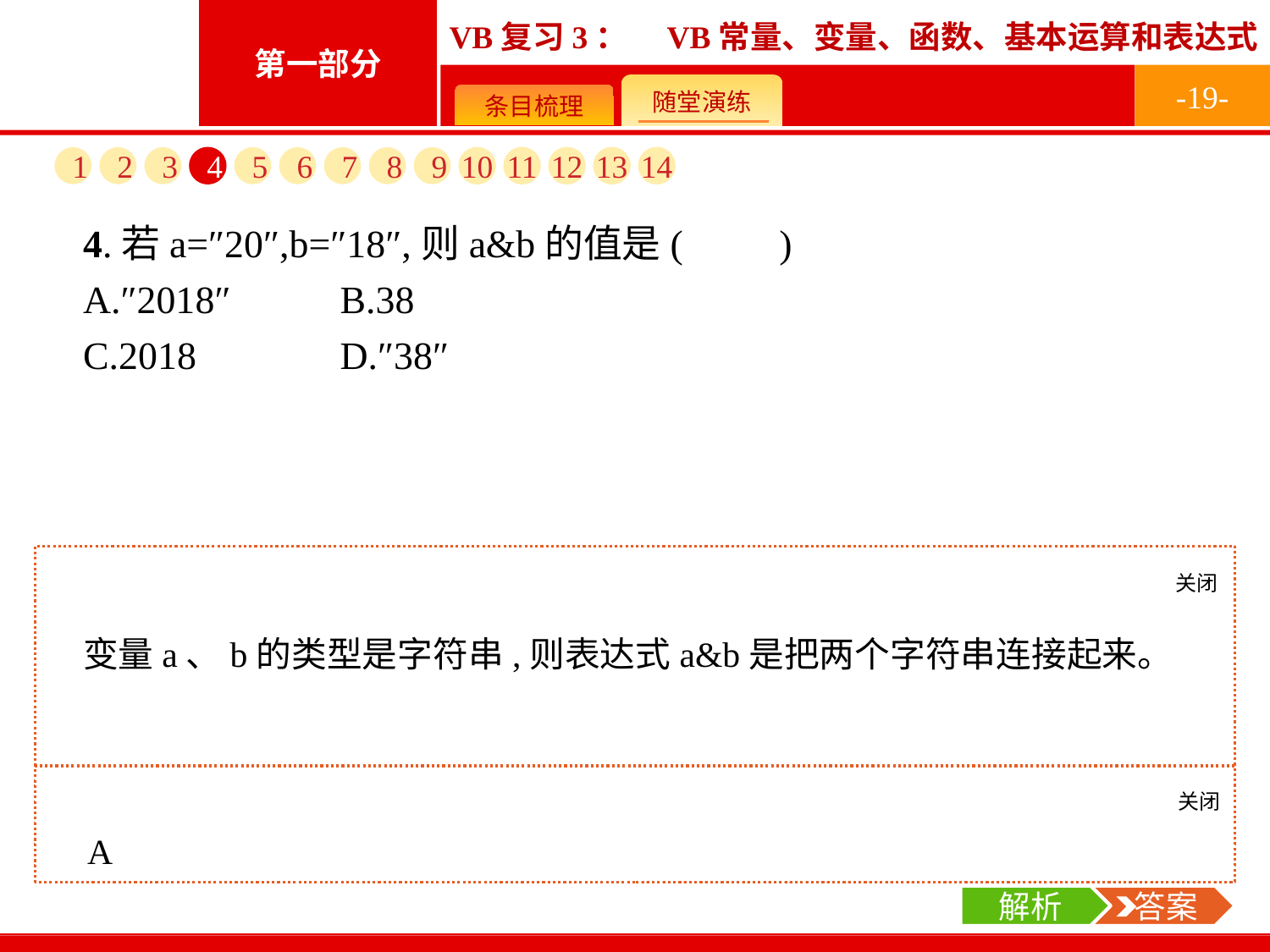

-19-
1
2
3
4
5
6
7
8
9
10
11
12
13
14
4.若a=″20″,b=″18″,则a&b的值是(　　)
A.″2018″	B.38
C.2018		D.″38″

关闭
解析

变量a、b的类型是字符串,则表达式a&b是把两个字符串连接起来。

关闭
解析
  答案

A
解析
  答案